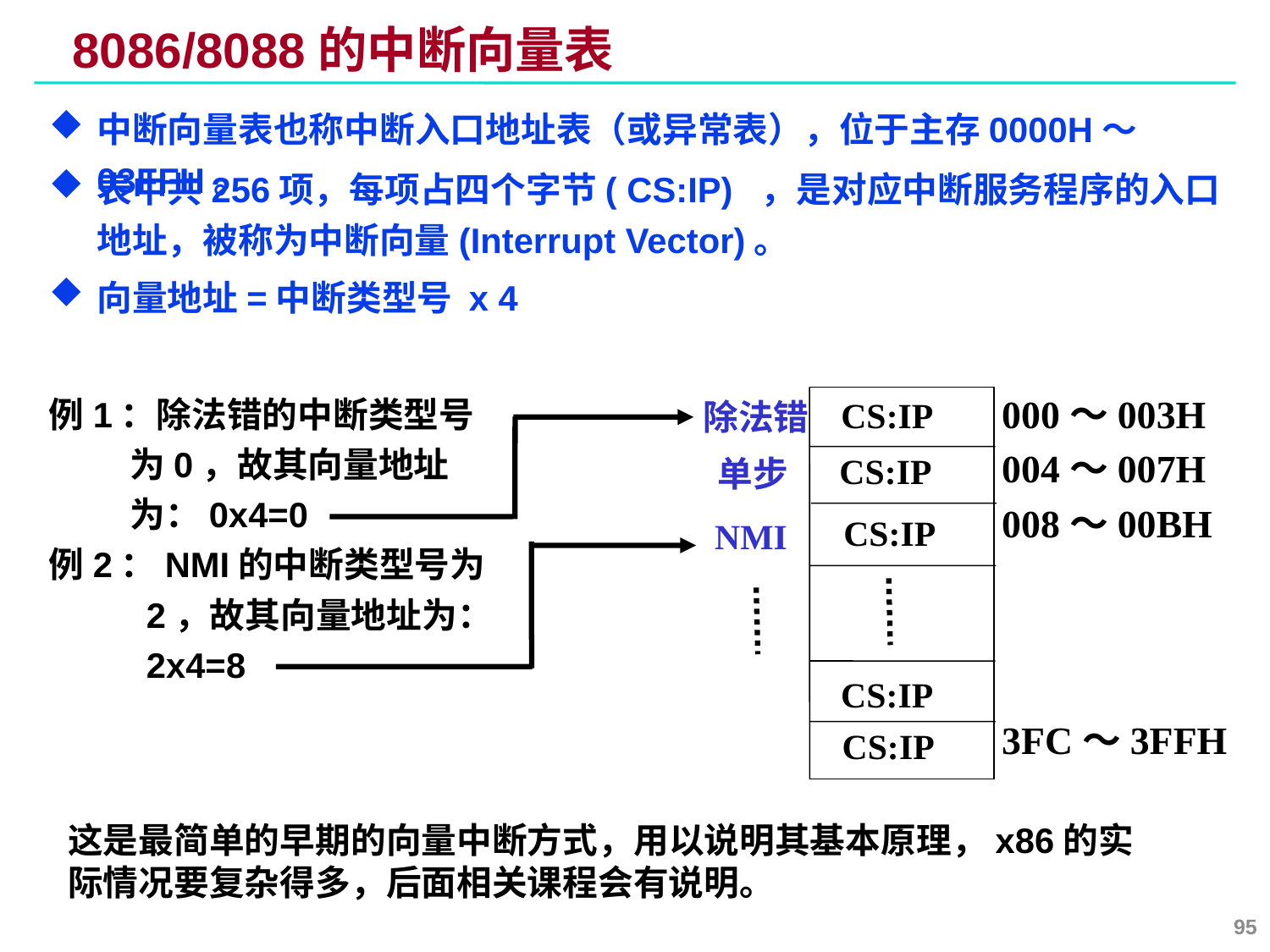

# 8086/8088的中断向量表
中断向量表也称中断入口地址表（或异常表），位于主存0000H～03FFH。
表中共256项，每项占四个字节( CS:IP)  ，是对应中断服务程序的入口地址，被称为中断向量(Interrupt Vector)。
向量地址=中断类型号 x 4
例1：除法错的中断类型号
         为0，故其向量地址
         为：0x4=0
例2：NMI的中断类型号为
          2，故其向量地址为：
          2x4=8
000～003H
004～007H
008～00BH

3FC～3FFH

CS:IP
除法错
CS:IP
单步

CS:IP
NMI

CS:IP
CS:IP

这是最简单的早期的向量中断方式，用以说明其基本原理，x86的实际情况要复杂得多，后面相关课程会有说明。
95